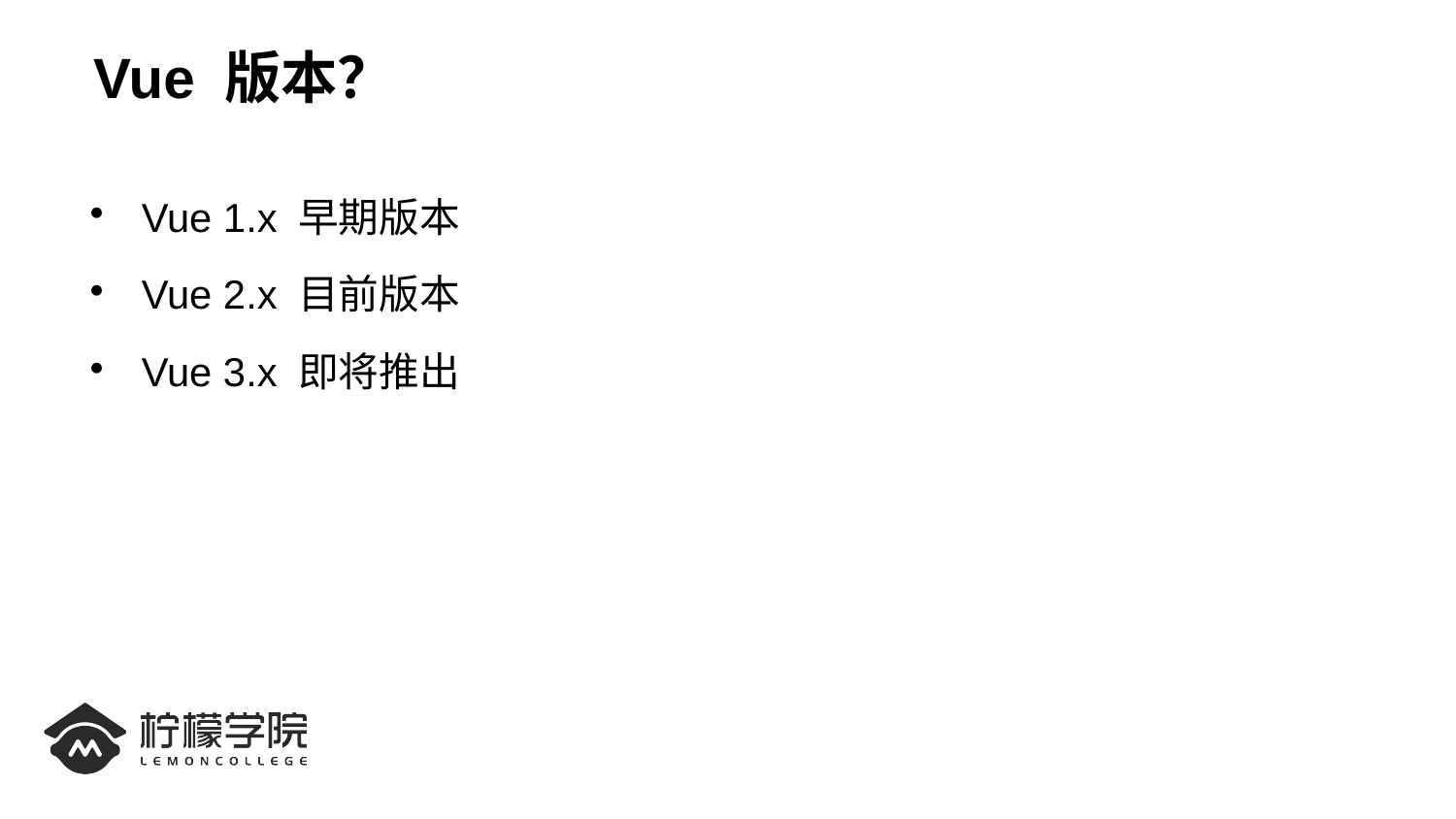

Vue 版本？
Vue 1.x 早期版本
Vue 2.x 目前版本
Vue 3.x 即将推出